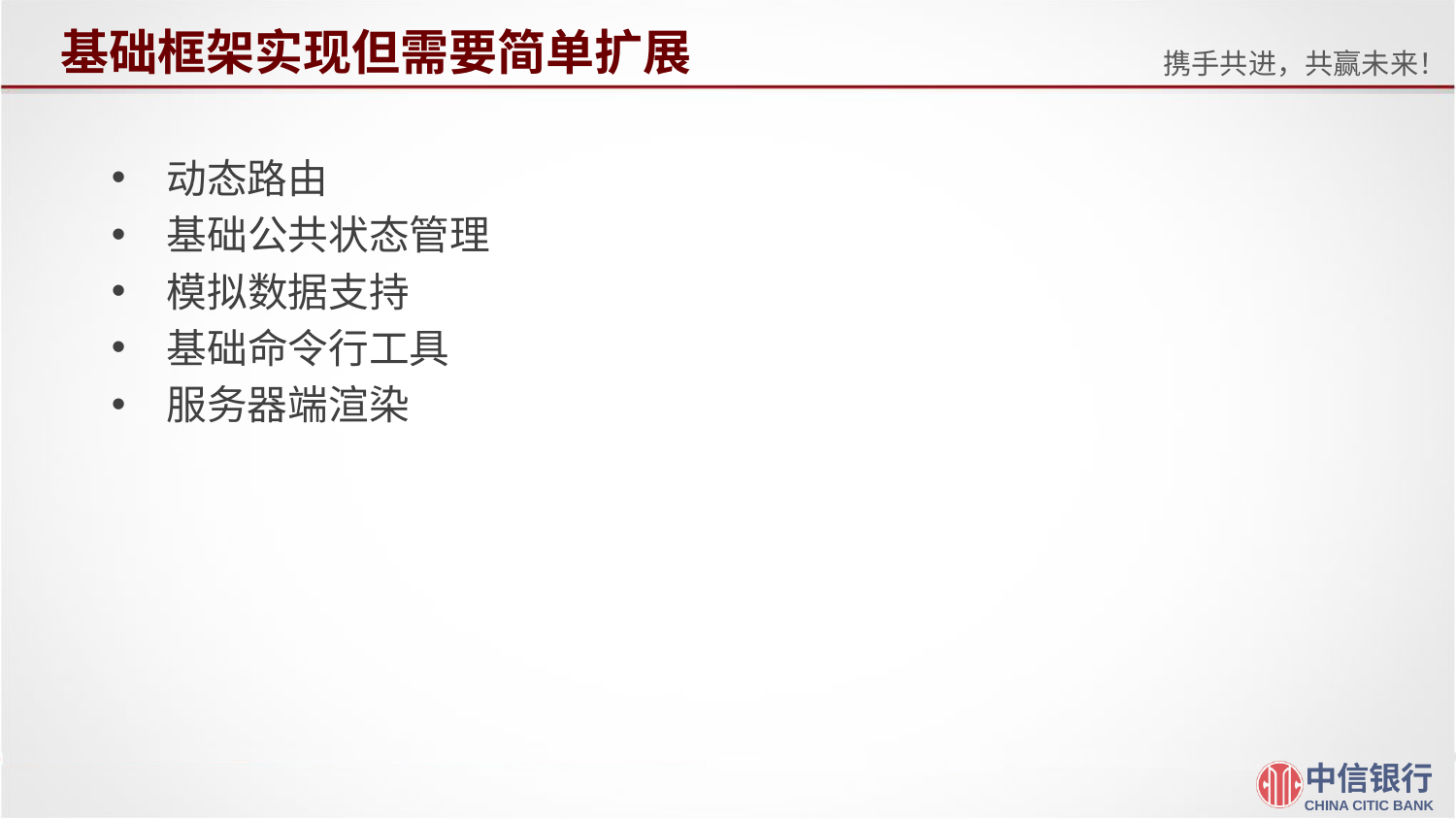

# 基础框架实现但需要简单扩展
动态路由
基础公共状态管理
模拟数据支持
基础命令行工具
服务器端渲染